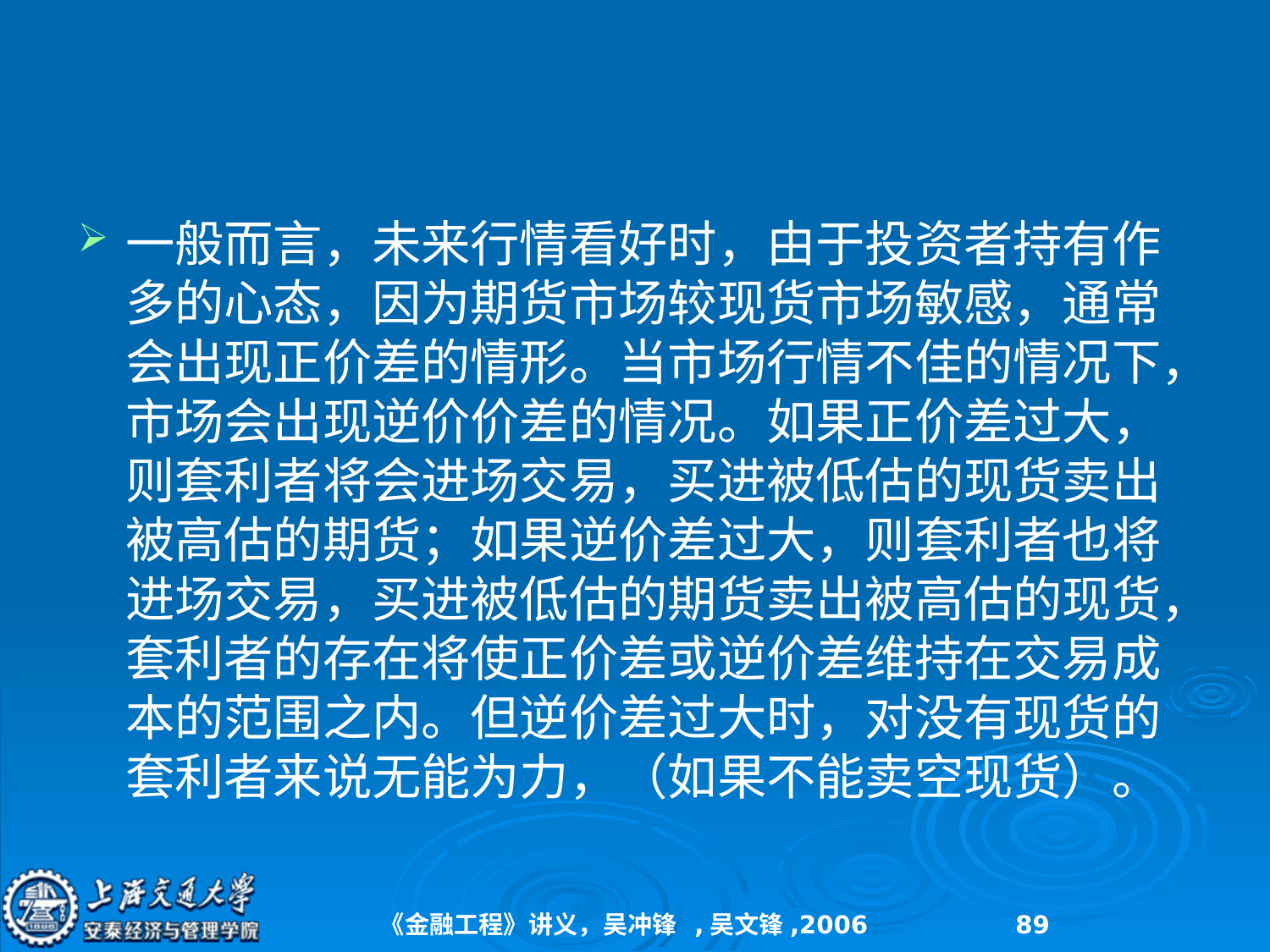

#
一般而言，未来行情看好时，由于投资者持有作多的心态，因为期货市场较现货市场敏感，通常会出现正价差的情形。当市场行情不佳的情况下，市场会出现逆价价差的情况。如果正价差过大，则套利者将会进场交易，买进被低估的现货卖出被高估的期货；如果逆价差过大，则套利者也将进场交易，买进被低估的期货卖出被高估的现货，套利者的存在将使正价差或逆价差维持在交易成本的范围之内。但逆价差过大时，对没有现货的套利者来说无能为力，（如果不能卖空现货）。